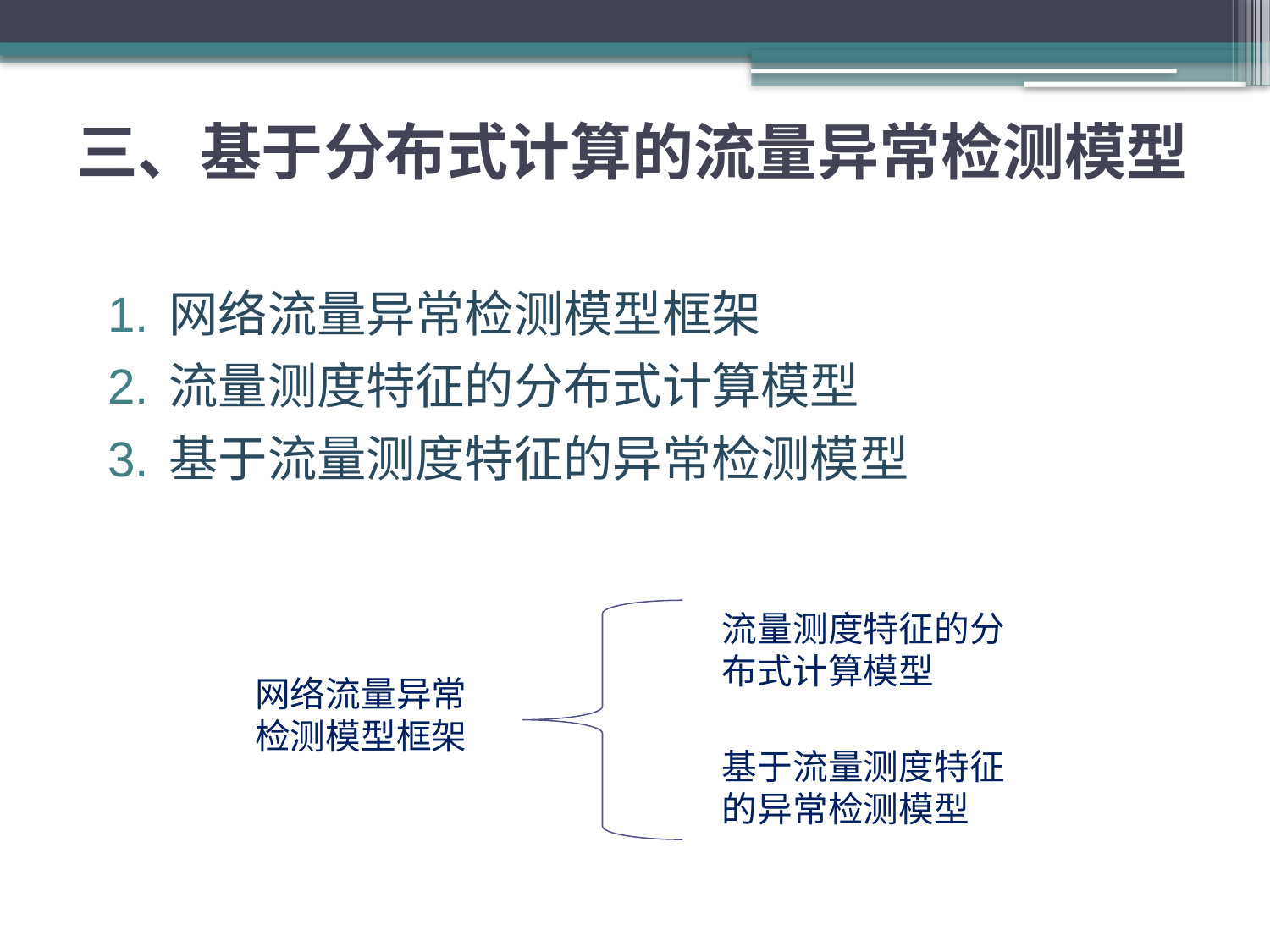

# 三、基于分布式计算的流量异常检测模型
网络流量异常检测模型框架
流量测度特征的分布式计算模型
基于流量测度特征的异常检测模型

流量测度特征的分布式计算模型
网络流量异常检测模型框架
基于流量测度特征的异常检测模型